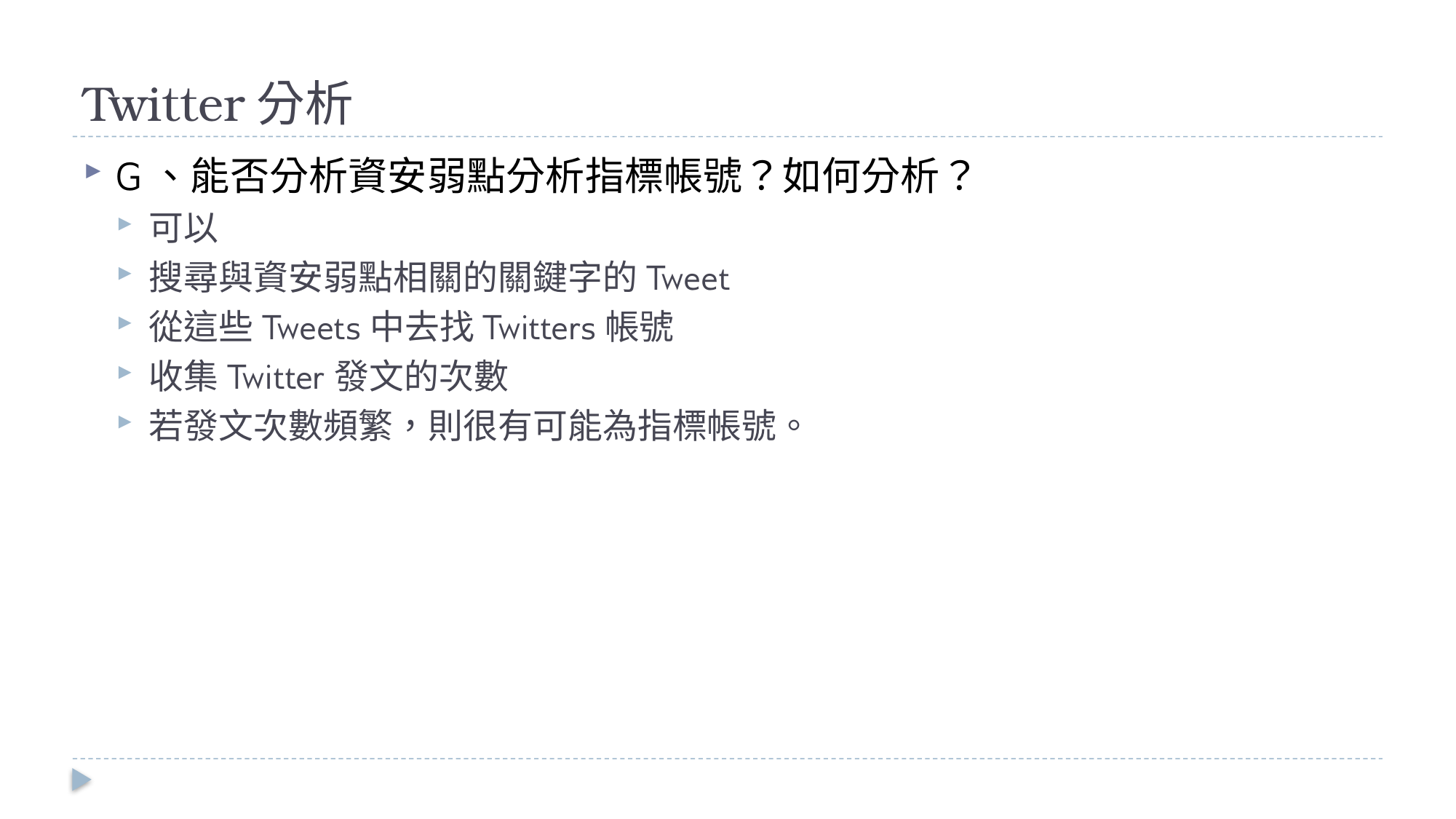

# Twitter分析
G、能否分析資安弱點分析指標帳號？如何分析？
可以
搜尋與資安弱點相關的關鍵字的Tweet
從這些Tweets中去找Twitters帳號
收集Twitter發文的次數
若發文次數頻繁，則很有可能為指標帳號。